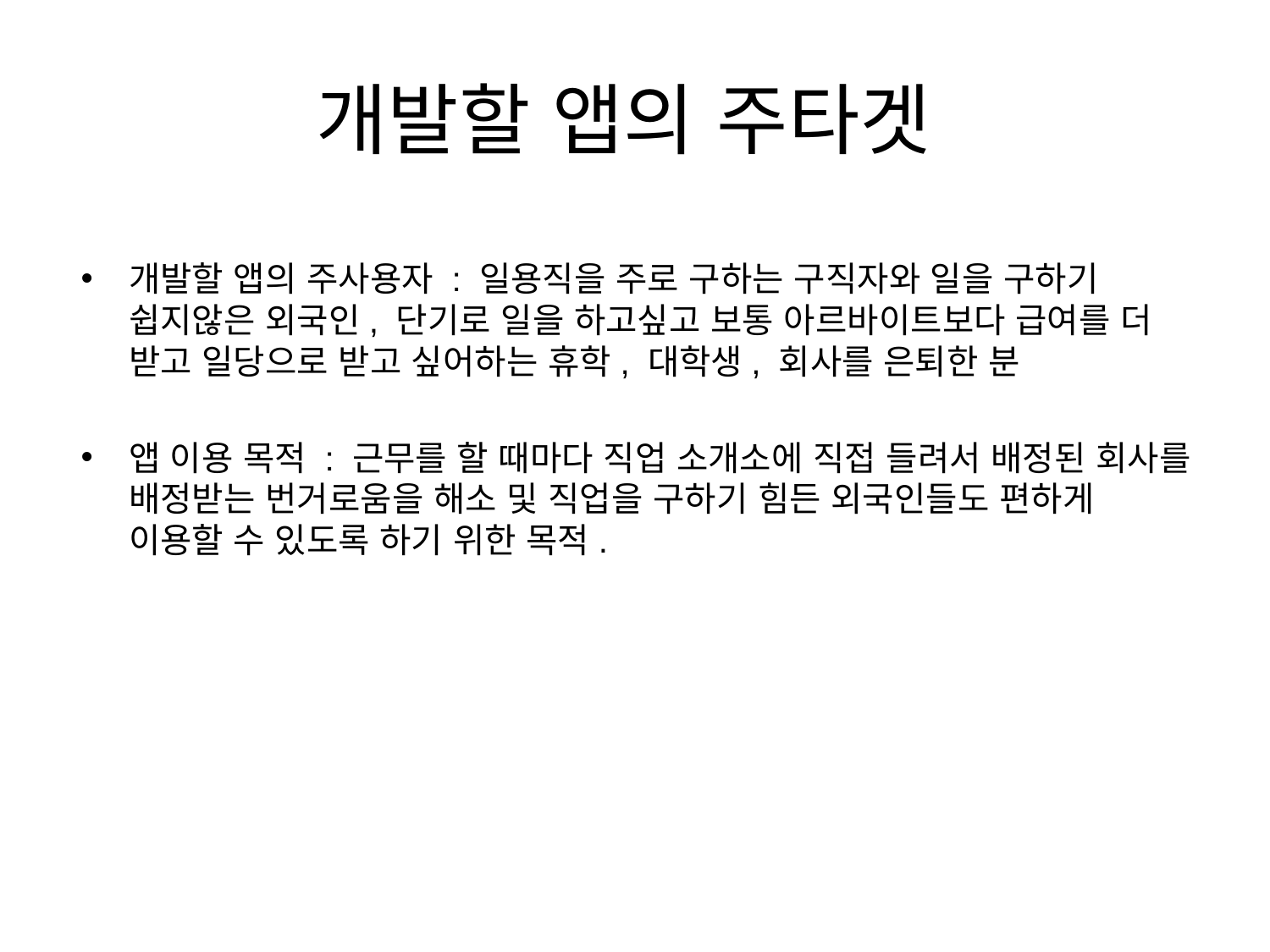

# 개발할 앱의 주타겟
개발할 앱의 주사용자 : 일용직을 주로 구하는 구직자와 일을 구하기 쉽지않은 외국인, 단기로 일을 하고싶고 보통 아르바이트보다 급여를 더 받고 일당으로 받고 싶어하는 휴학, 대학생, 회사를 은퇴한 분

앱 이용 목적 : 근무를 할 때마다 직업 소개소에 직접 들려서 배정된 회사를 배정받는 번거로움을 해소 및 직업을 구하기 힘든 외국인들도 편하게 이용할 수 있도록 하기 위한 목적.